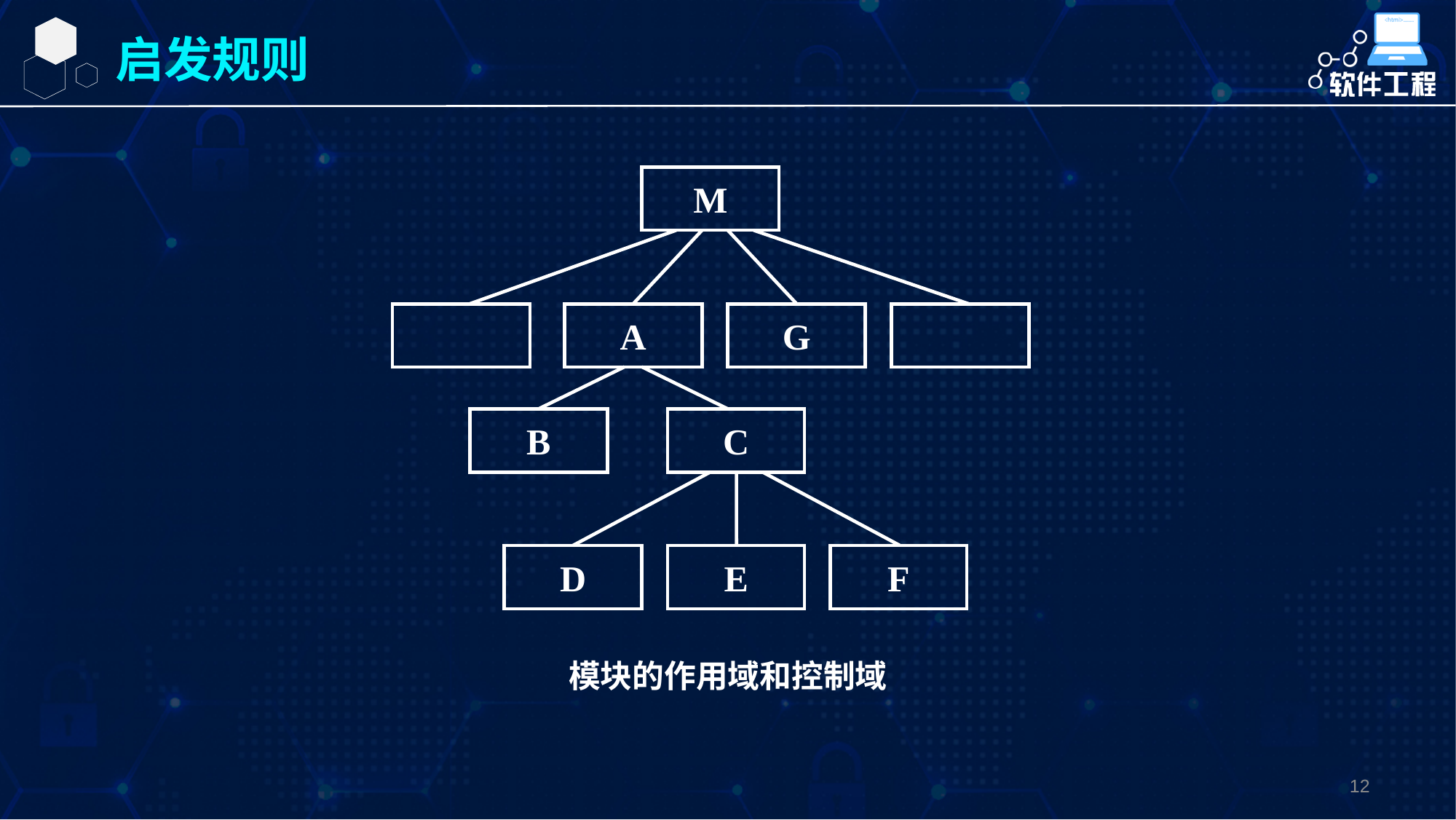

12
启发规则
M

A
G

B
C

D
E
F
模块的作用域和控制域